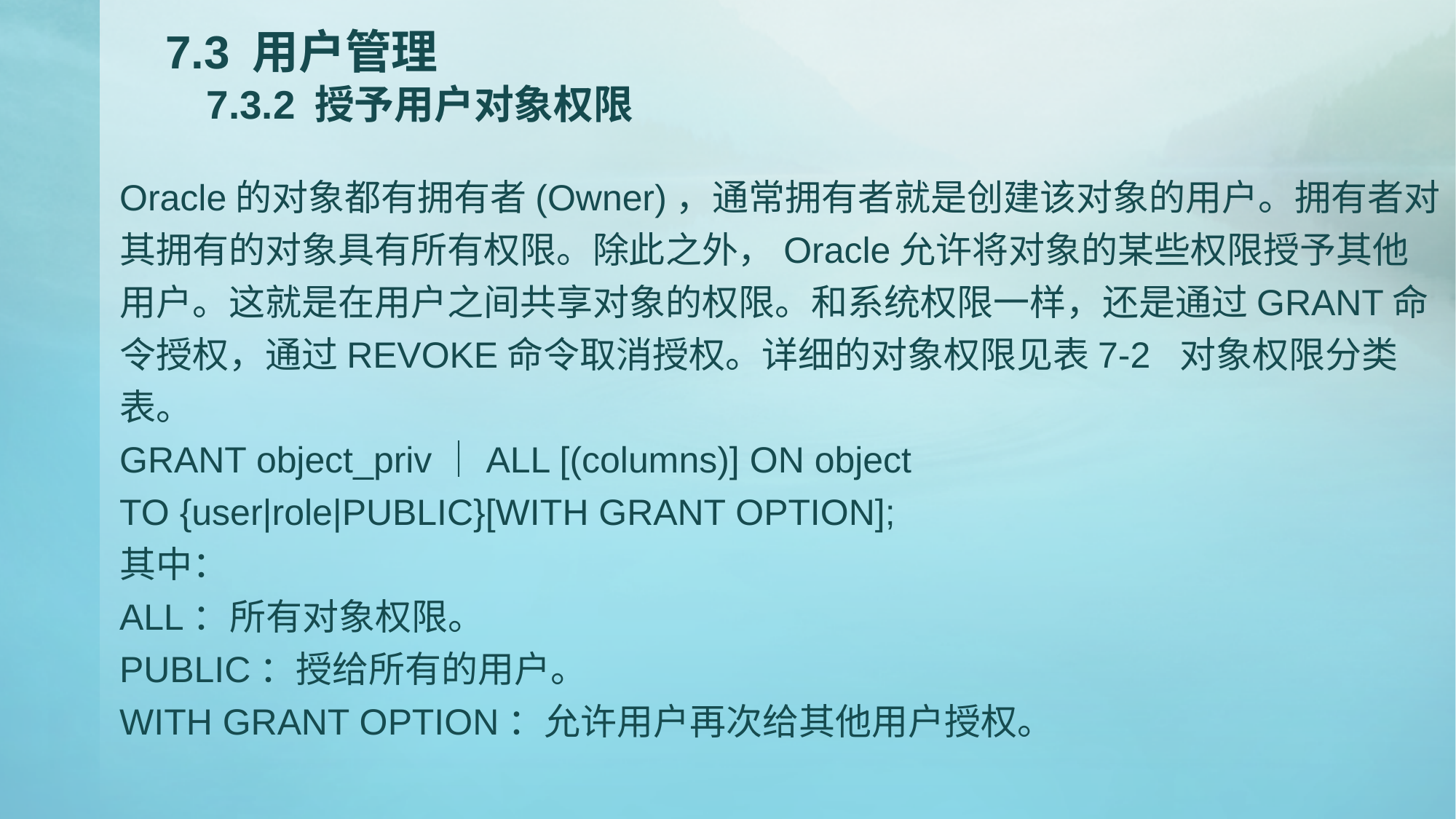

# 7.3 用户管理 7.3.2 授予用户对象权限
Oracle的对象都有拥有者(Owner)，通常拥有者就是创建该对象的用户。拥有者对其拥有的对象具有所有权限。除此之外，Oracle允许将对象的某些权限授予其他用户。这就是在用户之间共享对象的权限。和系统权限一样，还是通过GRANT命令授权，通过REVOKE命令取消授权。详细的对象权限见表7-2  对象权限分类表。
GRANT object_priv｜ALL [(columns)] ON object
TO {user|role|PUBLIC}[WITH GRANT OPTION];
其中：
ALL：所有对象权限。
PUBLIC：授给所有的用户。
WITH GRANT OPTION：允许用户再次给其他用户授权。